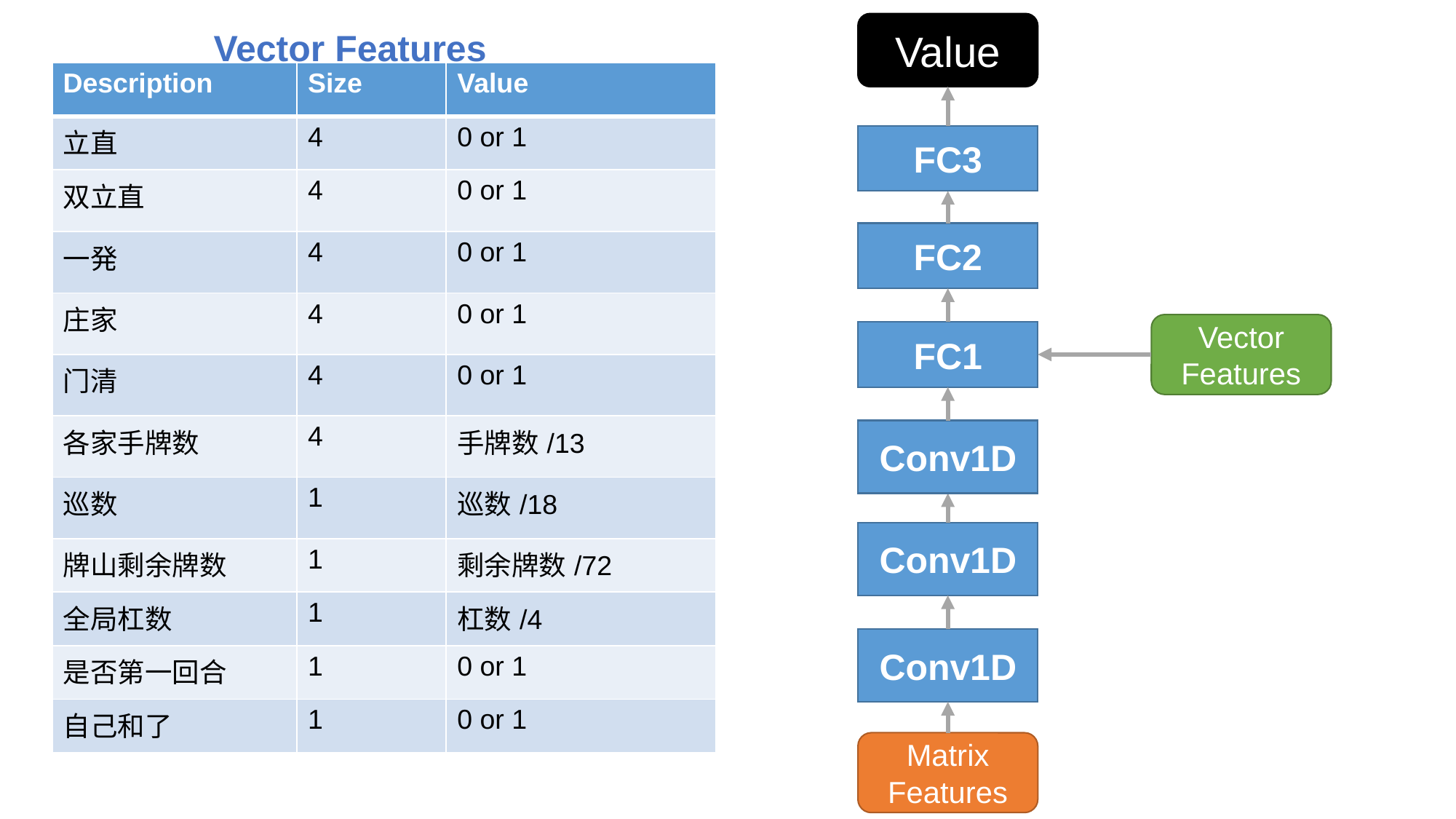

Value
Vector Features
| Description | Size | Value |
| --- | --- | --- |
| 立直 | 4 | 0 or 1 |
| 双立直 | 4 | 0 or 1 |
| 一発 | 4 | 0 or 1 |
| 庄家 | 4 | 0 or 1 |
| 门清 | 4 | 0 or 1 |
| 各家手牌数 | 4 | 手牌数/13 |
| 巡数 | 1 | 巡数/18 |
| 牌山剩余牌数 | 1 | 剩余牌数/72 |
| 全局杠数 | 1 | 杠数/4 |
| 是否第一回合 | 1 | 0 or 1 |
| 自己和了 | 1 | 0 or 1 |
FC3
FC2
Vector Features
FC1
Conv1D
Conv1D
Conv1D
Matrix Features